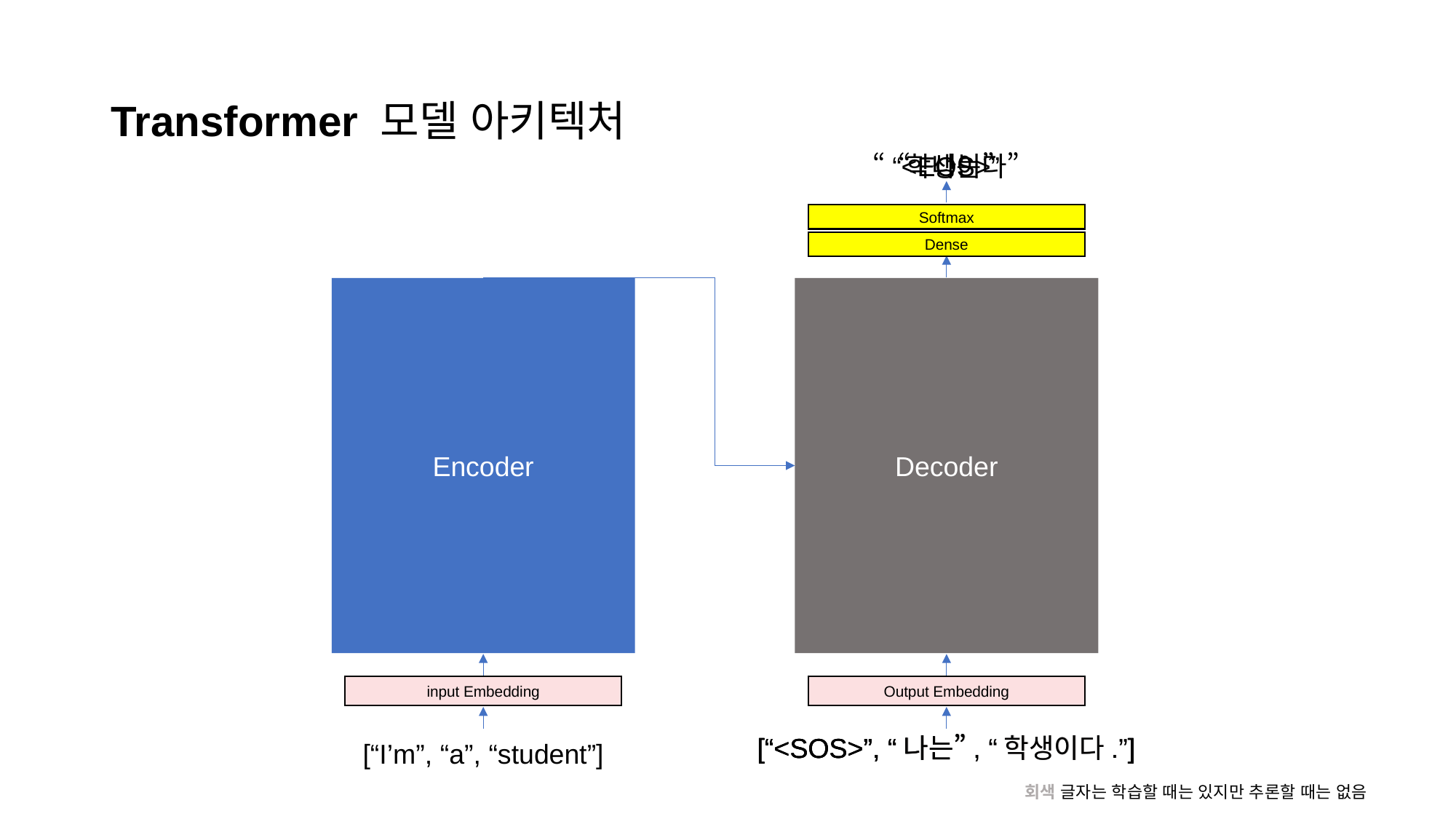

# Transformer 모델 아키텍처
“학생이다”
“<EOS>”
“나는”
Softmax
Dense
Encoder
Decoder
input Embedding
Output Embedding
[“<SOS>”, “나는”, “학생이다.”]
[“<SOS>”, “나는”, “학생이다.”]
[“<SOS>”, “나는”, “학생이다.”]
[“I’m”, “a”, “student”]
회색 글자는 학습할 때는 있지만 추론할 때는 없음